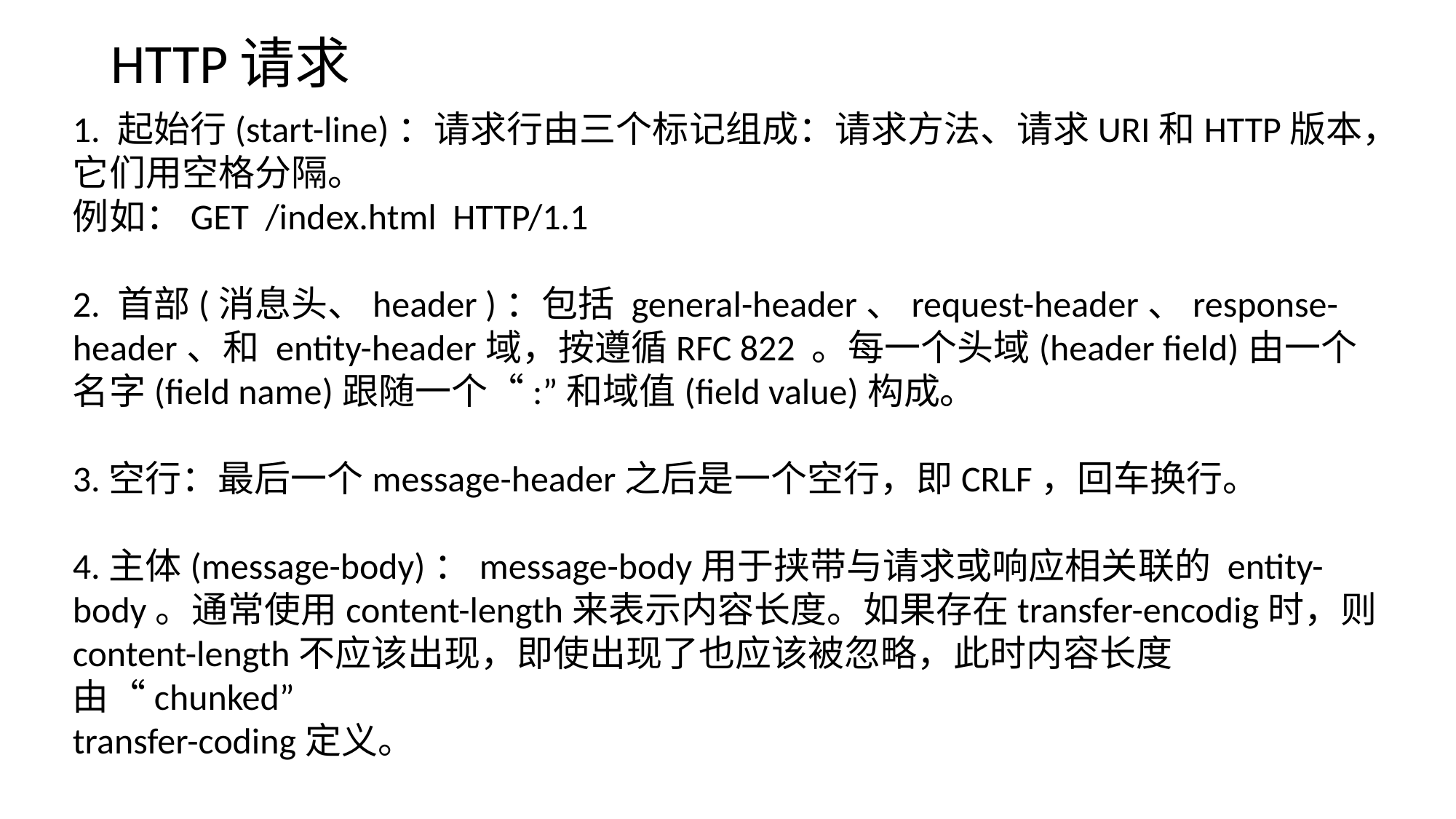

# HTTP请求
1. 起始行(start-line)：请求行由三个标记组成：请求方法、请求URI和HTTP版本，它们用空格分隔。
例如：GET  /index.html  HTTP/1.1

2. 首部(消息头、header )：包括 general-header、request-header、response-header、和 entity-header域，按遵循RFC 822 。每一个头域(header field)由一个名字(field name)跟随一个“:”和域值(field value)构成。
3.空行：最后一个message-header之后是一个空行，即CRLF，回车换行。

4.主体(message-body)：message-body用于挟带与请求或响应相关联的 entity-body。通常使用content-length来表示内容长度。如果存在transfer-encodig时，则content-length不应该出现，即使出现了也应该被忽略，此时内容长度由“chunked”
transfer-coding定义。